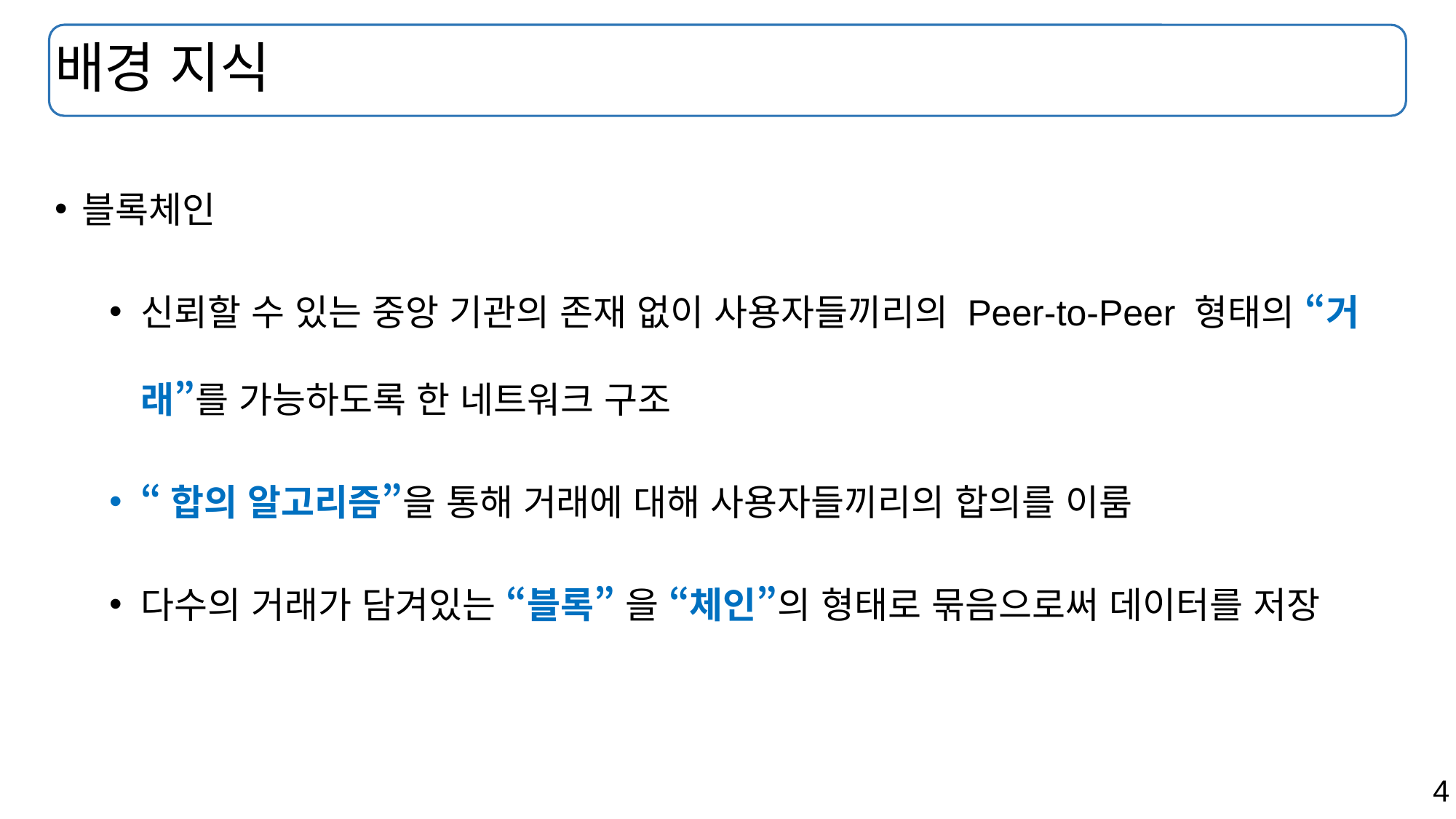

# 배경 지식
블록체인
신뢰할 수 있는 중앙 기관의 존재 없이 사용자들끼리의 Peer-to-Peer 형태의 “거래”를 가능하도록 한 네트워크 구조
“합의 알고리즘”을 통해 거래에 대해 사용자들끼리의 합의를 이룸
다수의 거래가 담겨있는 “블록” 을 “체인”의 형태로 묶음으로써 데이터를 저장

4